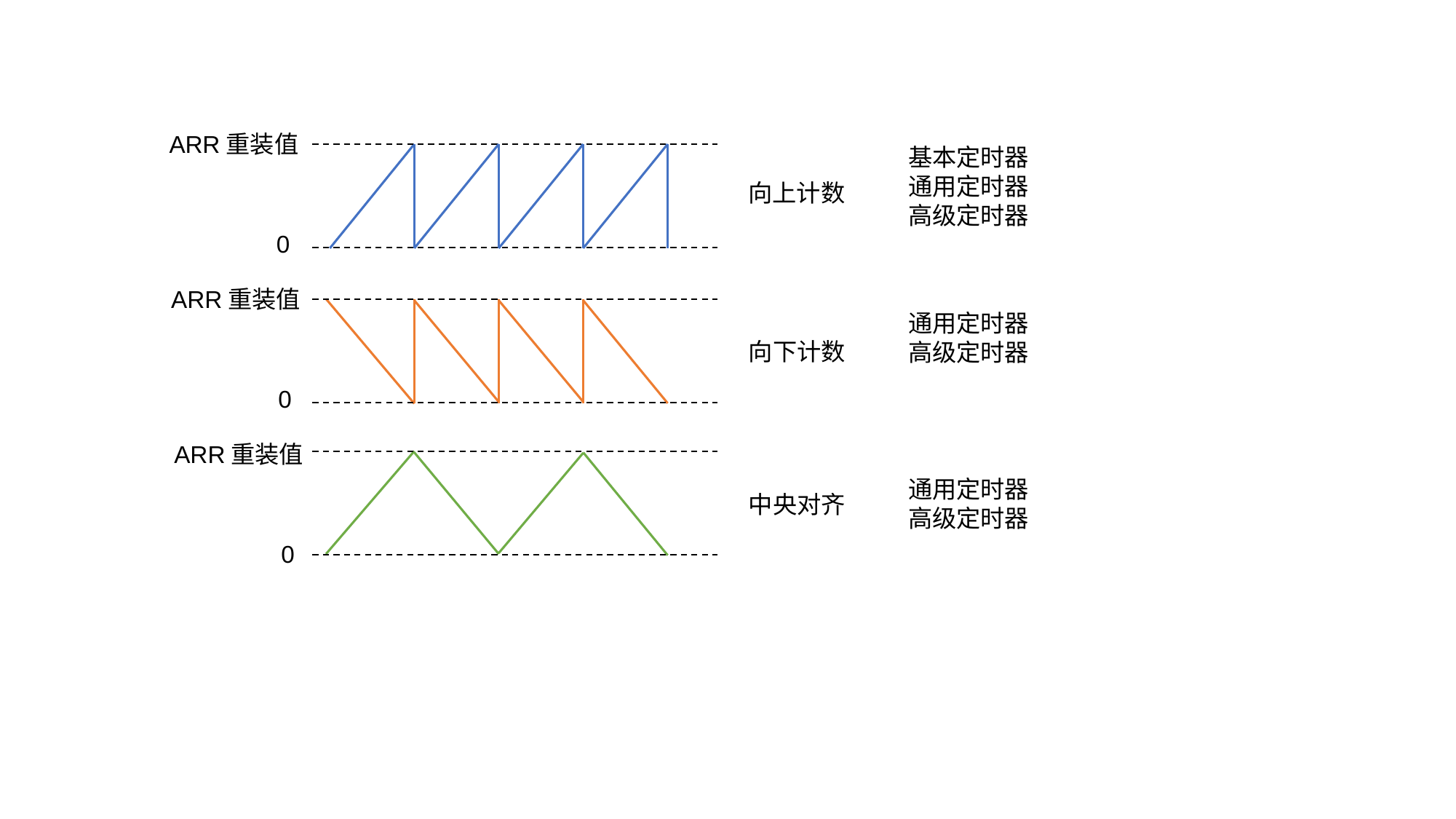

ARR重装值
基本定时器
通用定时器
高级定时器
向上计数
0
ARR重装值
通用定时器
高级定时器
向下计数
0
ARR重装值
通用定时器
高级定时器
中央对齐
0